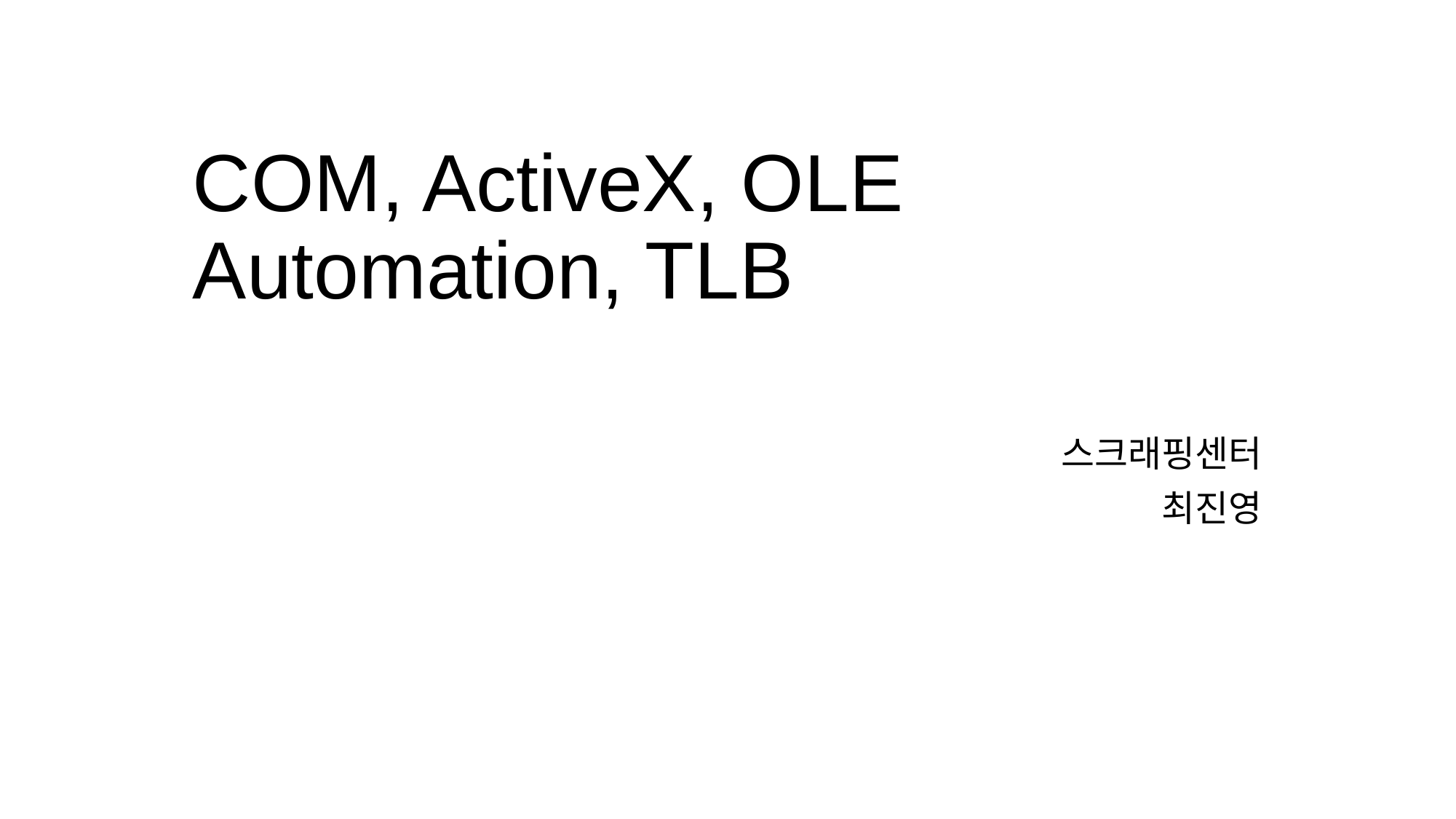

# COM, ActiveX, OLE Automation, TLB
스크래핑센터
최진영